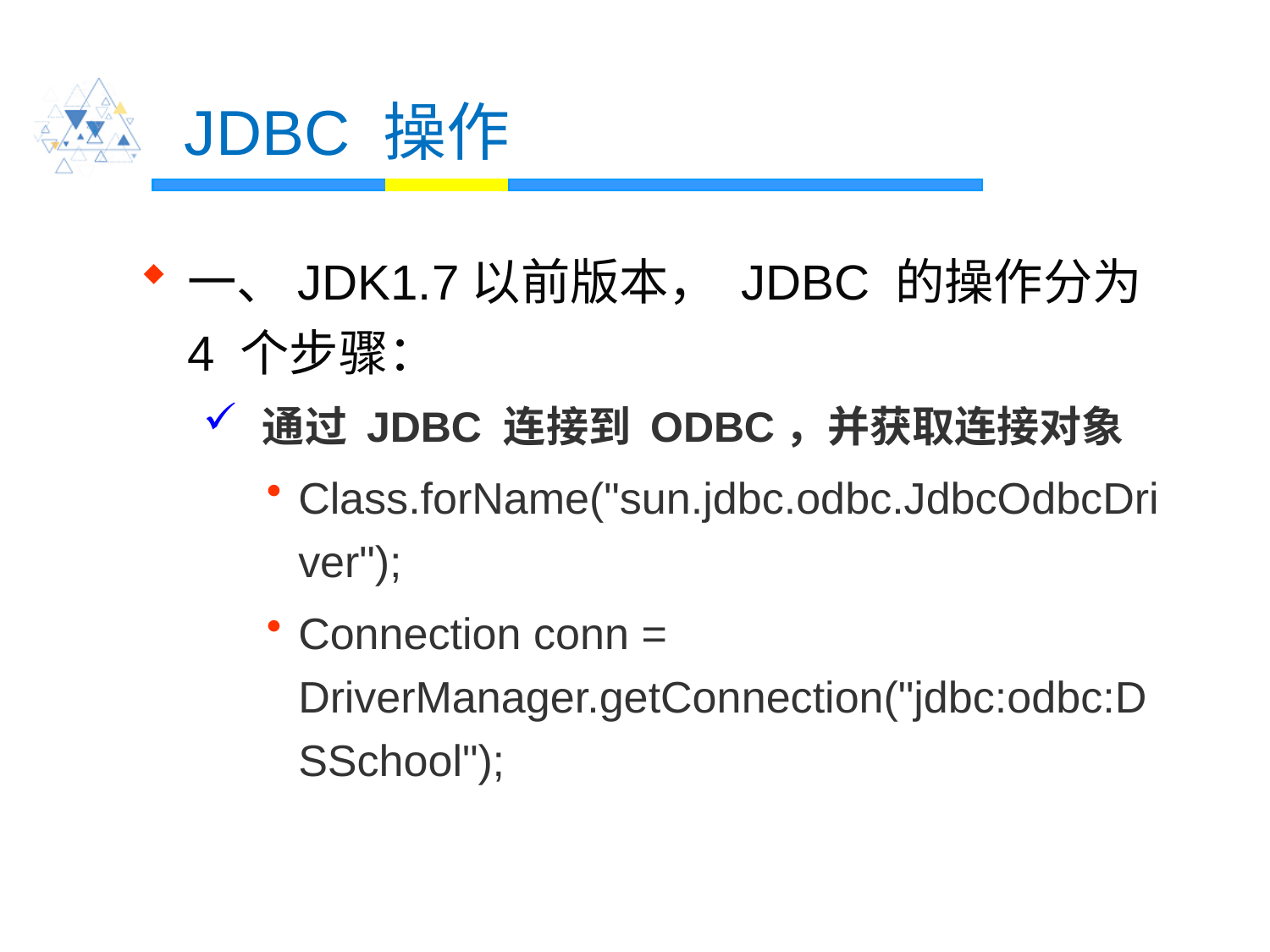

# JDBC 操作
一、JDK1.7以前版本， JDBC 的操作分为 4 个步骤：
 通过 JDBC 连接到 ODBC，并获取连接对象
Class.forName("sun.jdbc.odbc.JdbcOdbcDriver");
Connection conn = DriverManager.getConnection("jdbc:odbc:DSSchool");